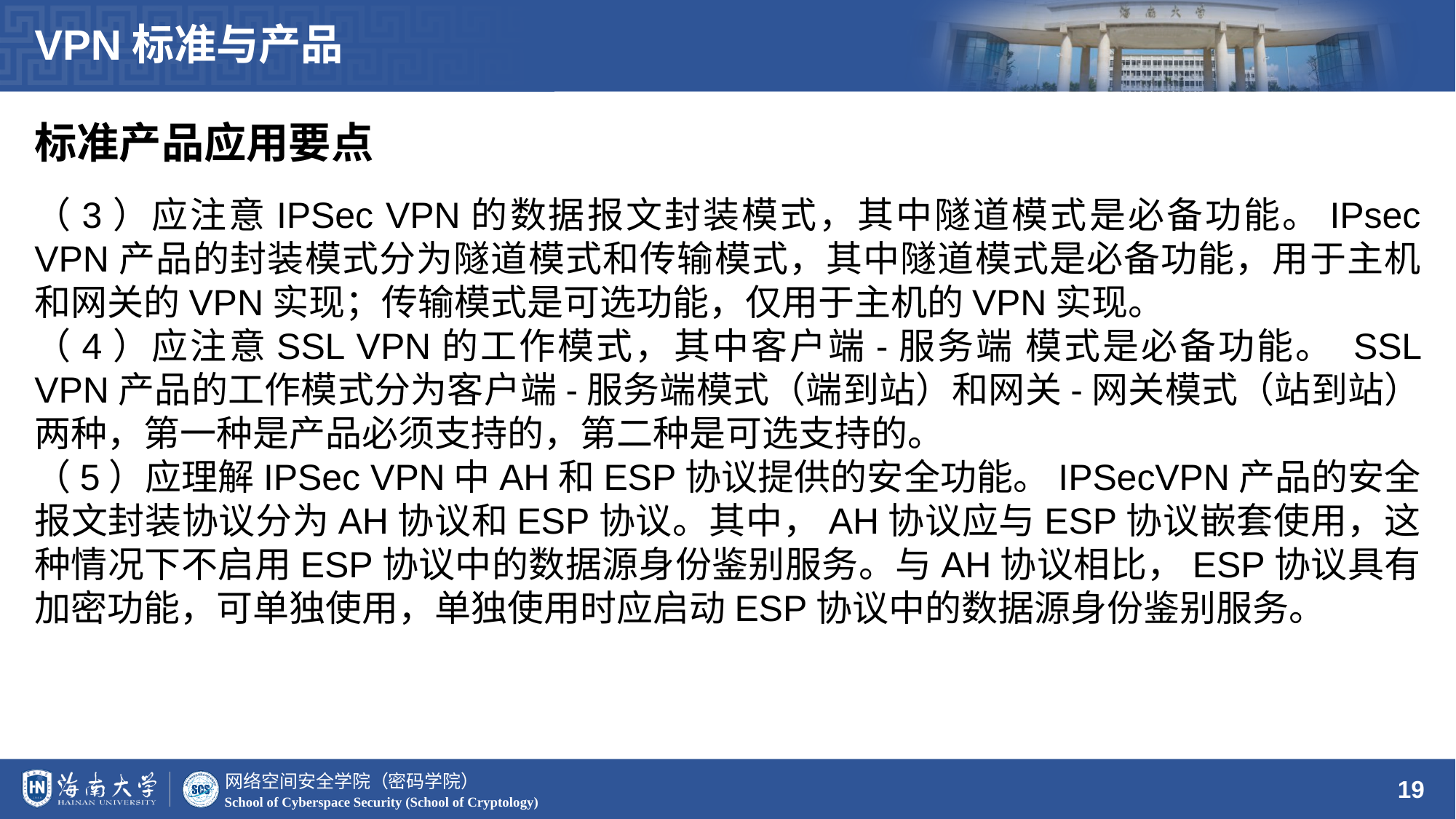

VPN标准与产品
标准产品应用要点
（3）应注意IPSec VPN的数据报文封装模式，其中隧道模式是必备功能。IPsec VPN产品的封装模式分为隧道模式和传输模式，其中隧道模式是必备功能，用于主机和网关的VPN实现；传输模式是可选功能，仅用于主机的VPN实现。
（4）应注意SSL VPN的工作模式，其中客户端-服务端 模式是必备功能。 SSL VPN产品的工作模式分为客户端-服务端模式（端到站）和网关-网关模式（站到站）两种，第一种是产品必须支持的，第二种是可选支持的。
（5）应理解IPSec VPN中AH和ESP协议提供的安全功能。IPSecVPN产品的安全报文封装协议分为AH协议和ESP协议。其中，AH协议应与ESP协议嵌套使用，这种情况下不启用ESP协议中的数据源身份鉴别服务。与AH协议相比，ESP协议具有加密功能，可单独使用，单独使用时应启动ESP协议中的数据源身份鉴别服务。
19